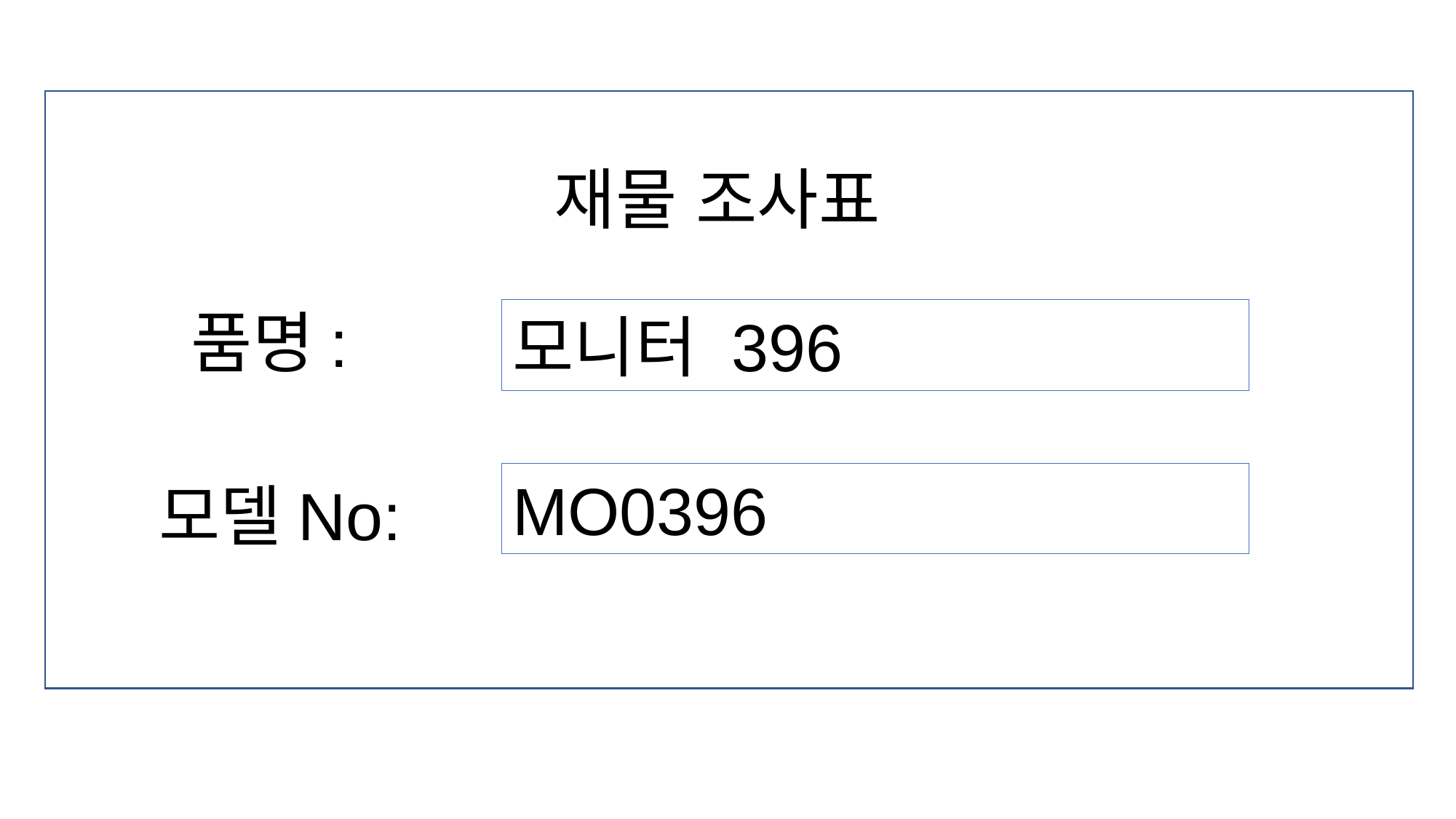

재물 조사표
품명:
모니터 396
MO0396
모델No: